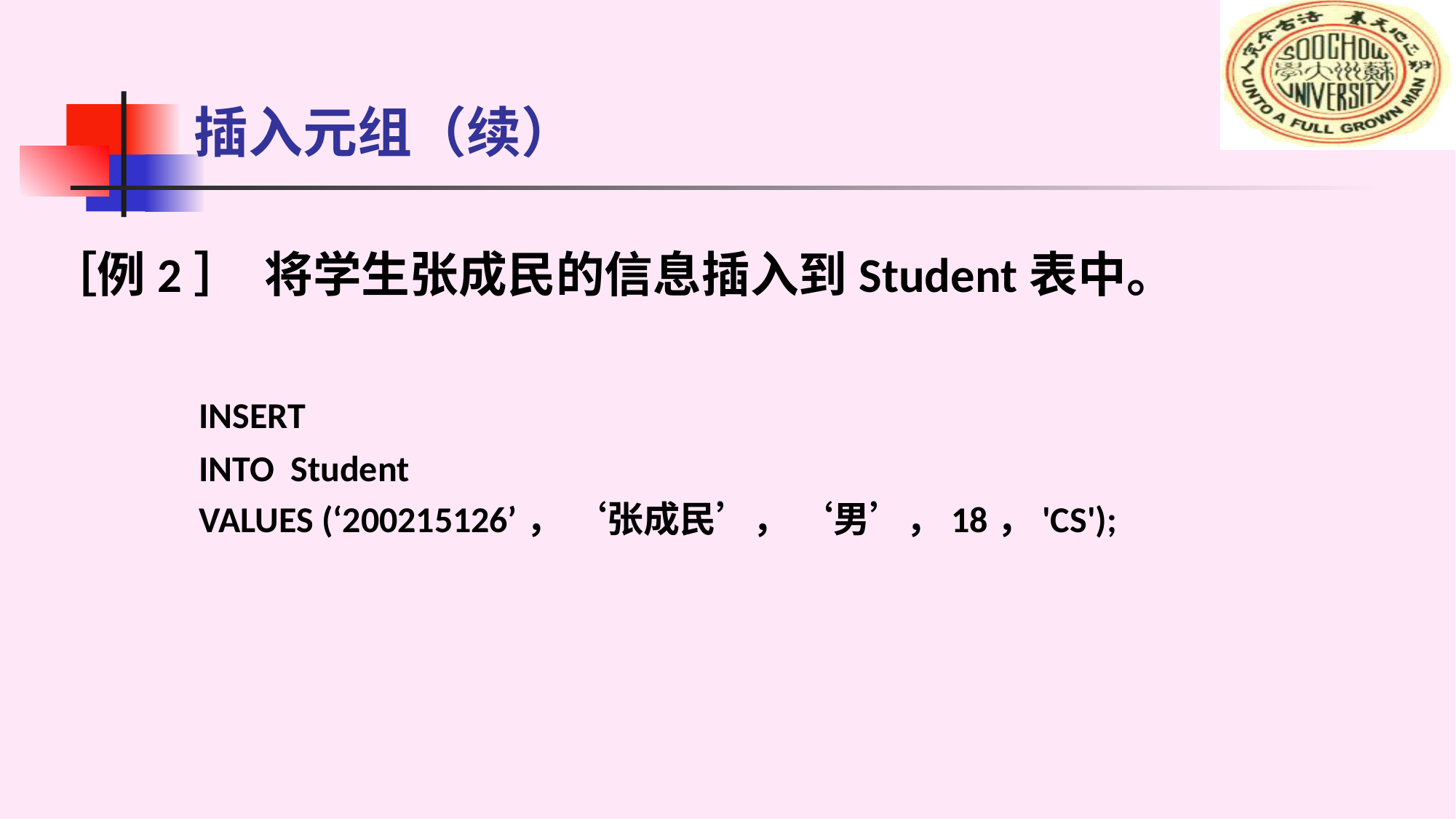

# 插入元组（续）
［例2］  将学生张成民的信息插入到Student表中。

    	INSERT
    		INTO  Student
    		VALUES (‘200215126’， ‘张成民’， ‘男’，18，'CS');